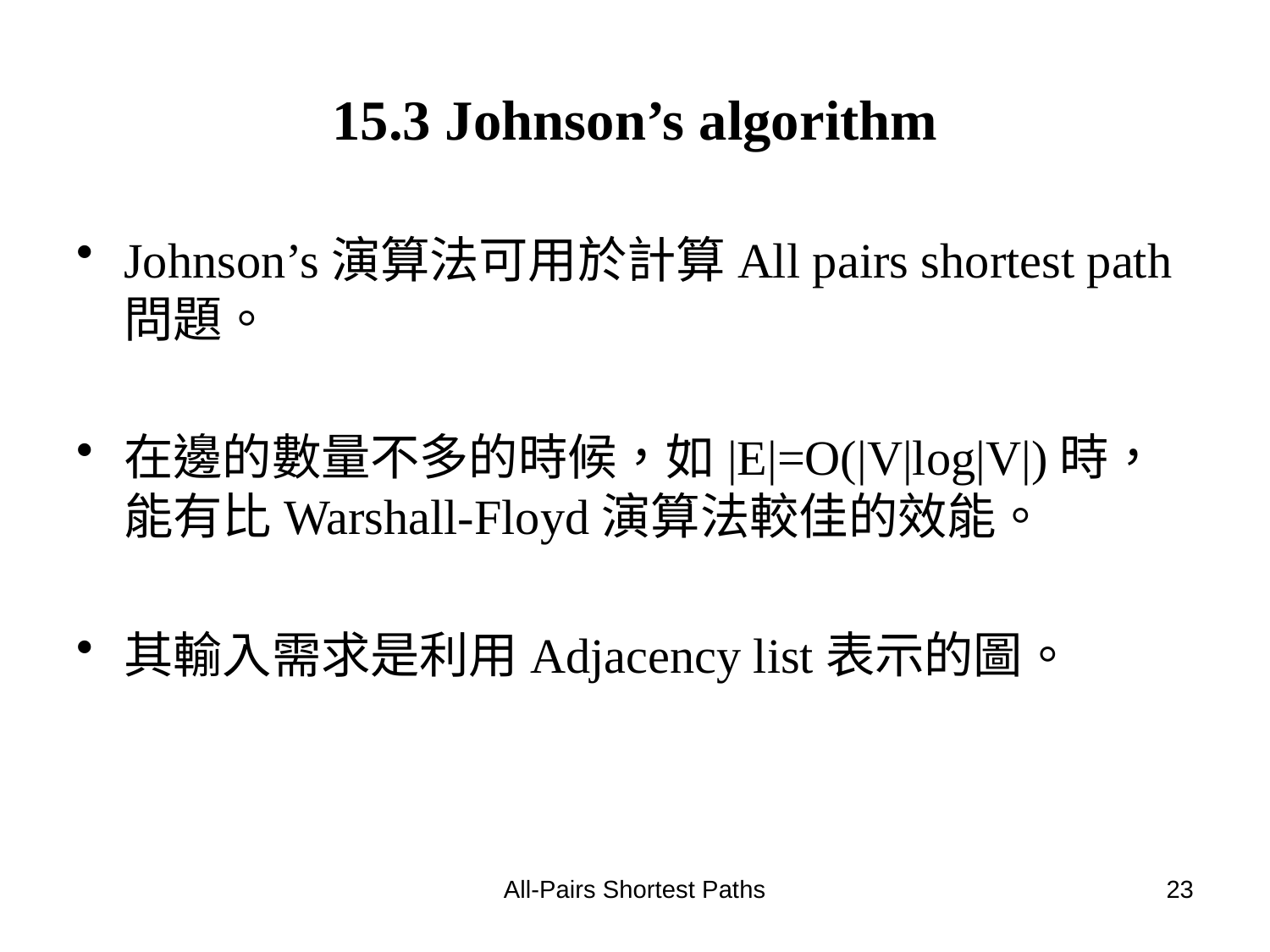

# 15.3 Johnson’s algorithm
Johnson’s演算法可用於計算All pairs shortest path問題。

在邊的數量不多的時候，如|E|=O(|V|log|V|)時，能有比Warshall-Floyd演算法較佳的效能。

其輸入需求是利用Adjacency list表示的圖。
All-Pairs Shortest Paths
23